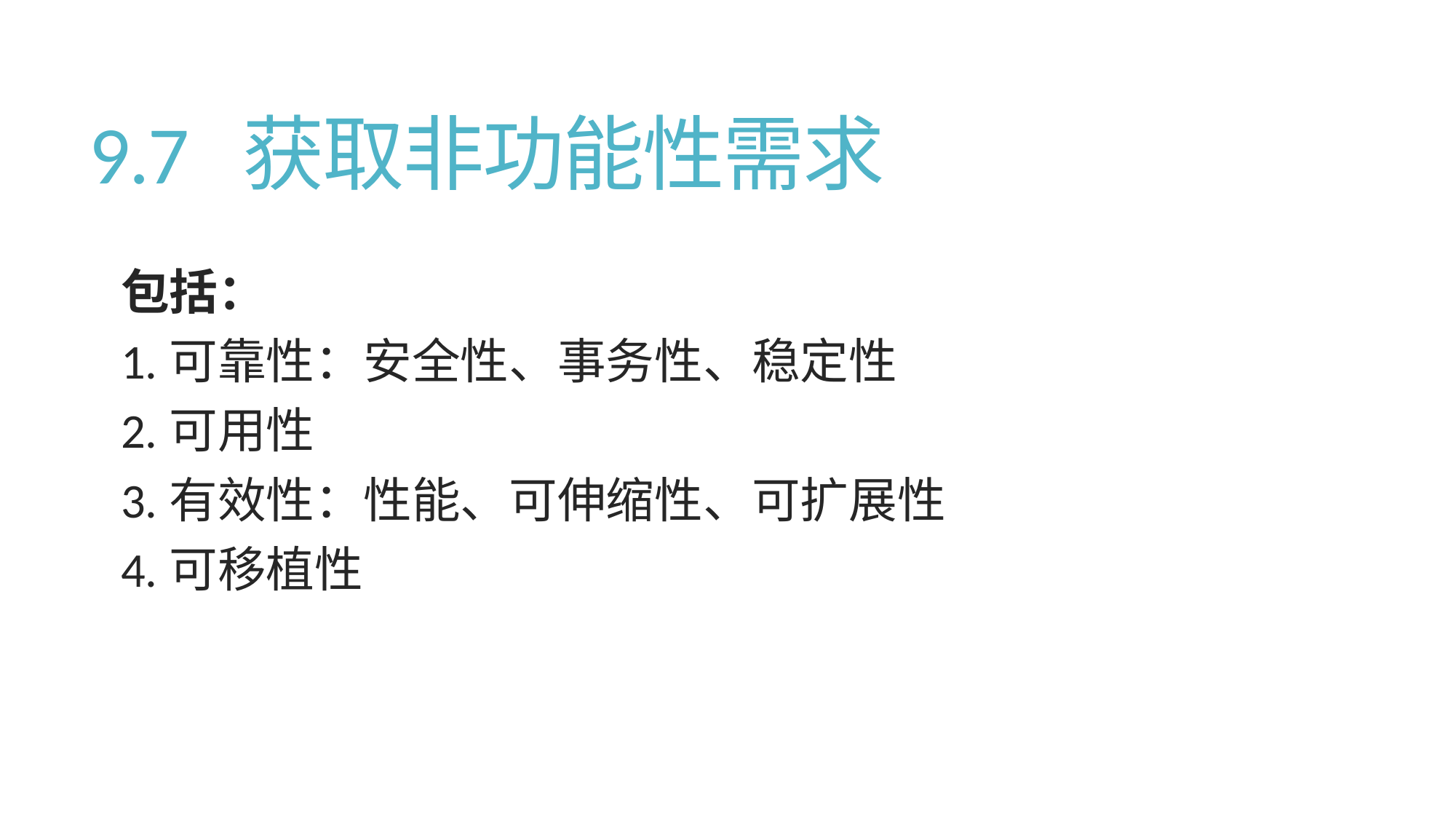

# 9.7  获取非功能性需求
包括：
1.可靠性：安全性、事务性、稳定性
2.可用性
3.有效性：性能、可伸缩性、可扩展性
4.可移植性